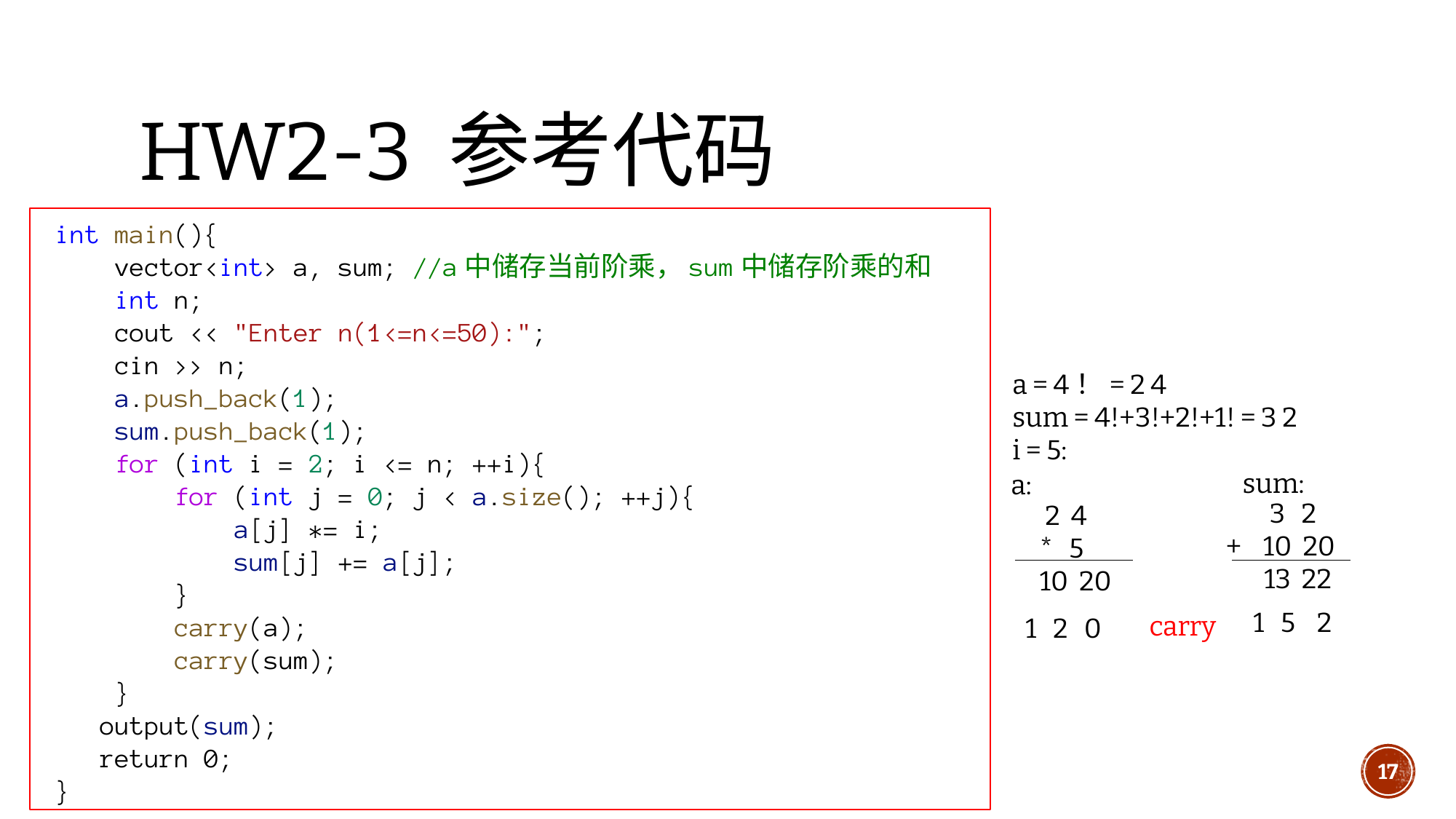

# HW2-3 参考代码

int main(){
    vector<int> a, sum; //a中储存当前阶乘，sum中储存阶乘的和
    int n;
    cout << "Enter n(1<=n<=50):";
    cin >> n;
    a.push_back(1);
    sum.push_back(1);
    for (int i = 2; i <= n; ++i){
        for (int j = 0; j < a.size(); ++j){
            a[j] *= i;
            sum[j] += a[j];
        }
        carry(a);
        carry(sum);
    }
   output(sum);
   return 0;
}
a = 4！= 2 4
sum = 4!+3!+2!+1! = 3 2
i = 5:

sum:
a:
        3   2
+    10  20
       13  22
 2  4
*   5
10  20
1   5    2
carry
1   2   0
17